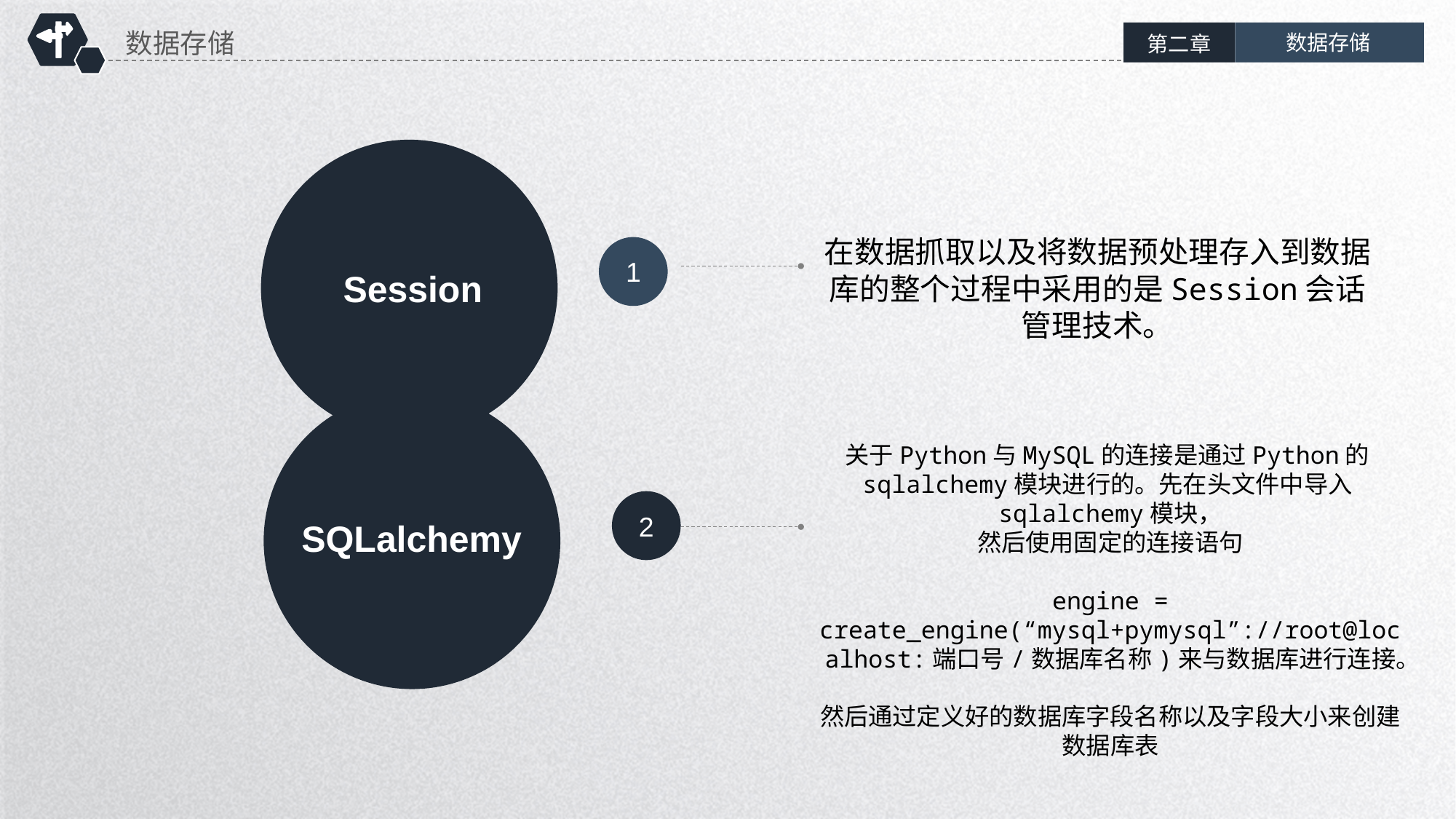

数据存储
数据存储
第二章

在数据抓取以及将数据预处理存入到数据库的整个过程中采用的是Session会话管理技术。
1
Session

关于Python与MySQL的连接是通过Python的sqlalchemy模块进行的。先在头文件中导入sqlalchemy模块，
然后使用固定的连接语句

engine = create_engine(“mysql+pymysql”://root@localhost:端口号/数据库名称)来与数据库进行连接。

然后通过定义好的数据库字段名称以及字段大小来创建数据库表
2
SQLalchemy
延时符